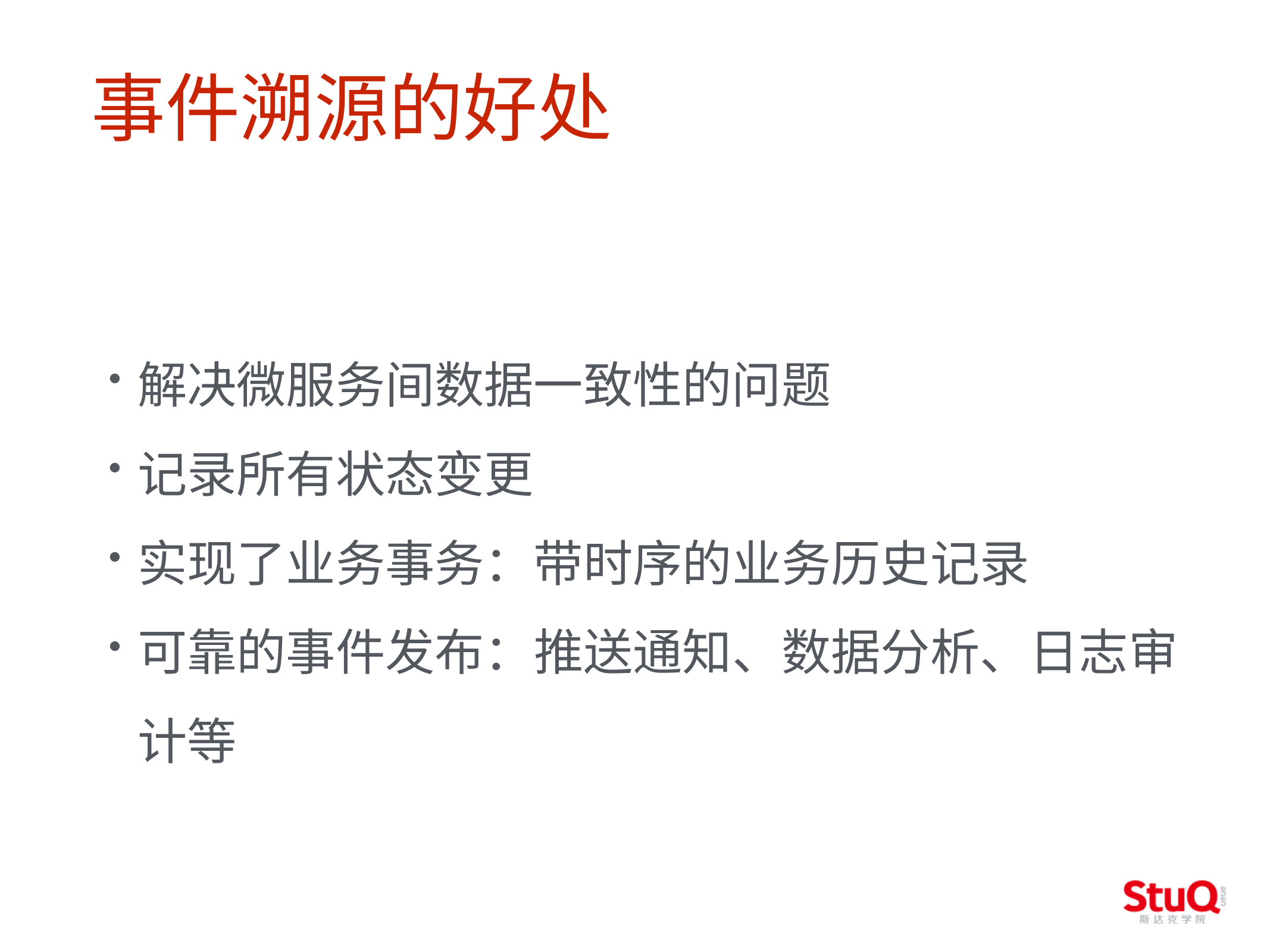

事件溯源的好处
解决微服务间数据一致性的问题
记录所有状态变更
实现了业务事务：带时序的业务历史记录
可靠的事件发布：推送通知、数据分析、日志审计等